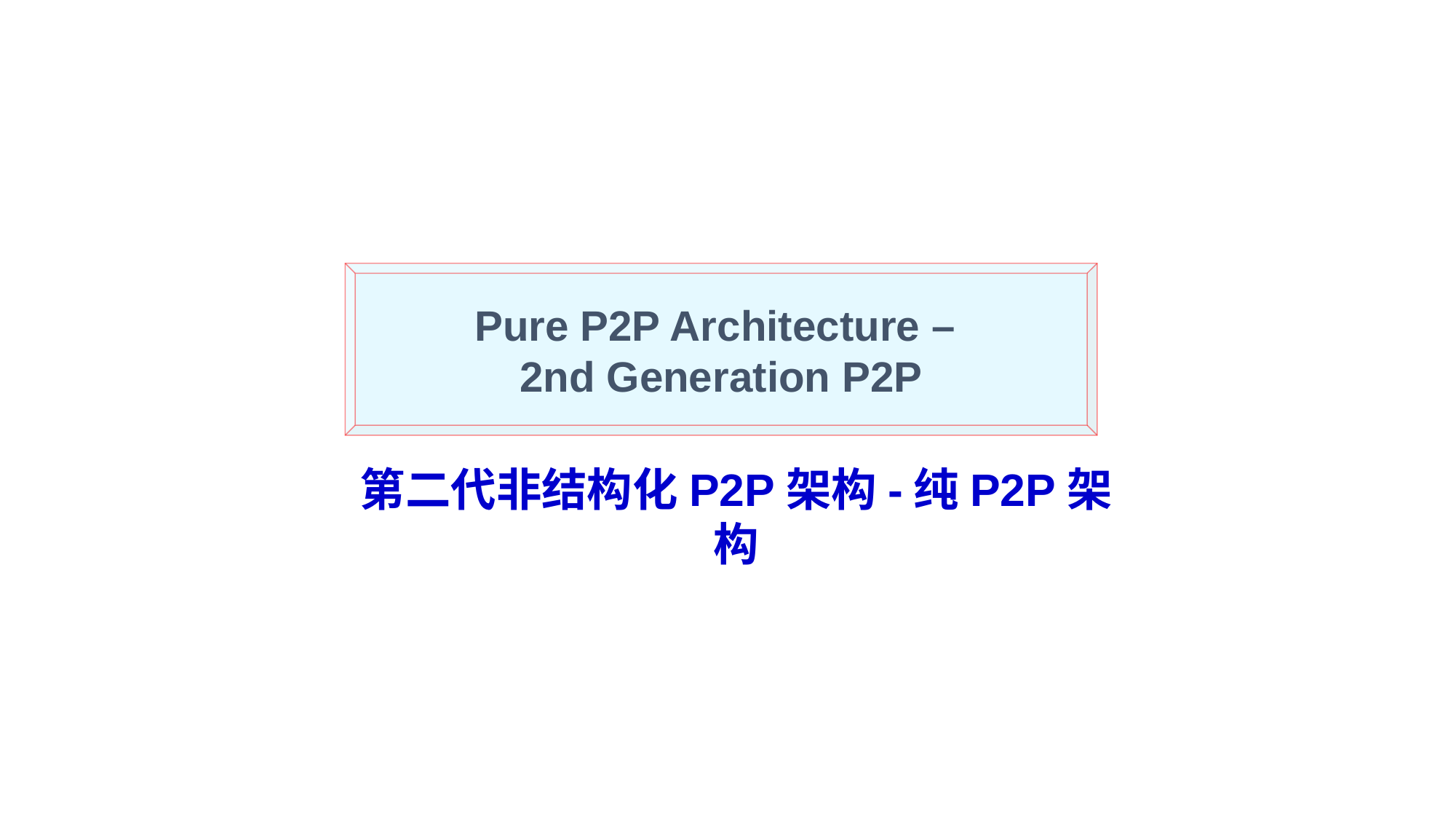

Pure P2P Architecture –
2nd Generation P2P
第二代非结构化P2P架构-纯P2P架构